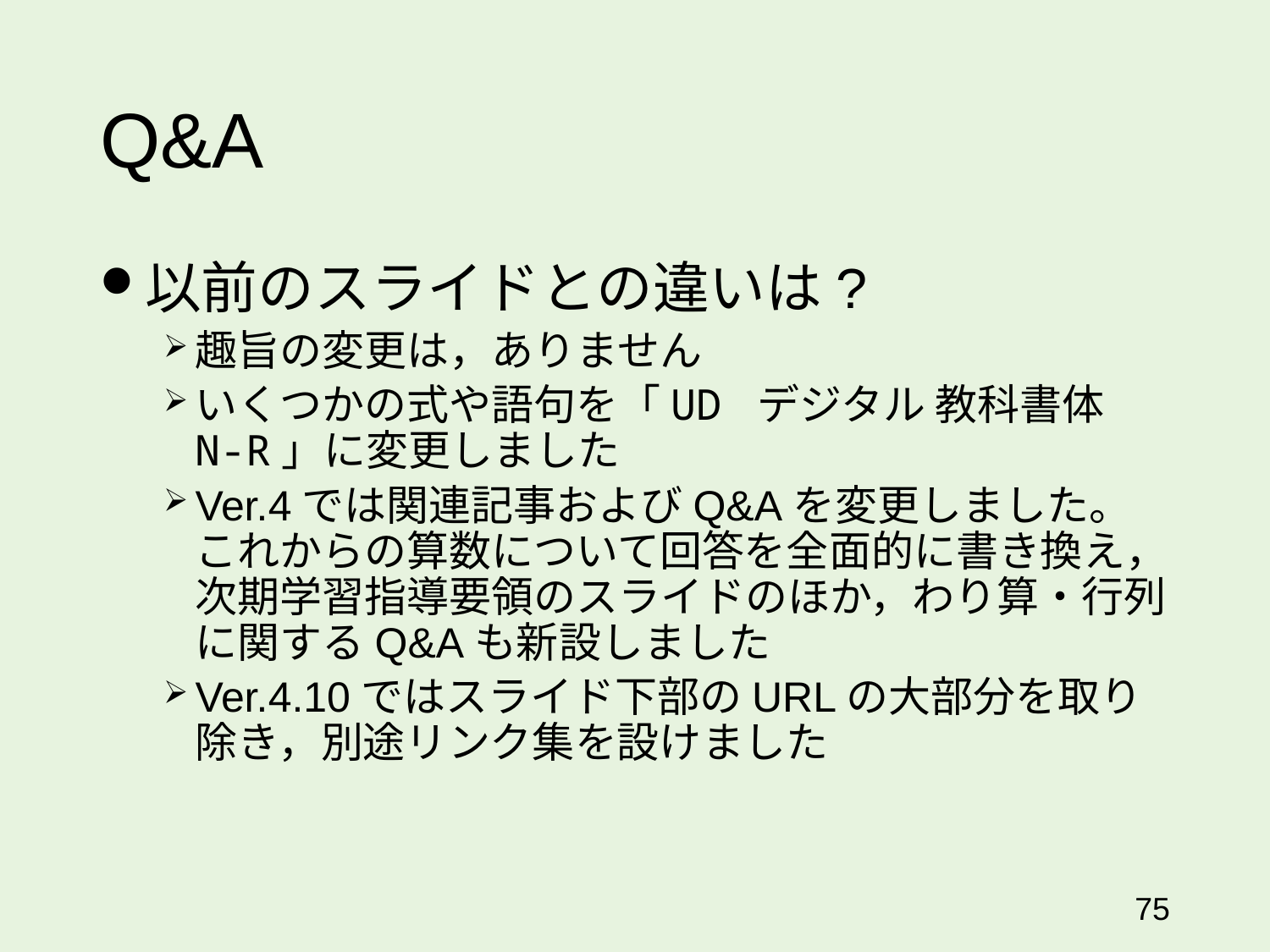

# Q&A
以前のスライドとの違いは?
趣旨の変更は，ありません
いくつかの式や語句を「UD デジタル 教科書体
N-R」に変更しました
Ver.4では関連記事およびQ&Aを変更しました。
これからの算数について回答を全面的に書き換え，次期学習指導要領のスライドのほか，わり算・行列に関するQ&Aも新設しました
Ver.4.10ではスライド下部のURLの大部分を取り除き，別途リンク集を設けました
75